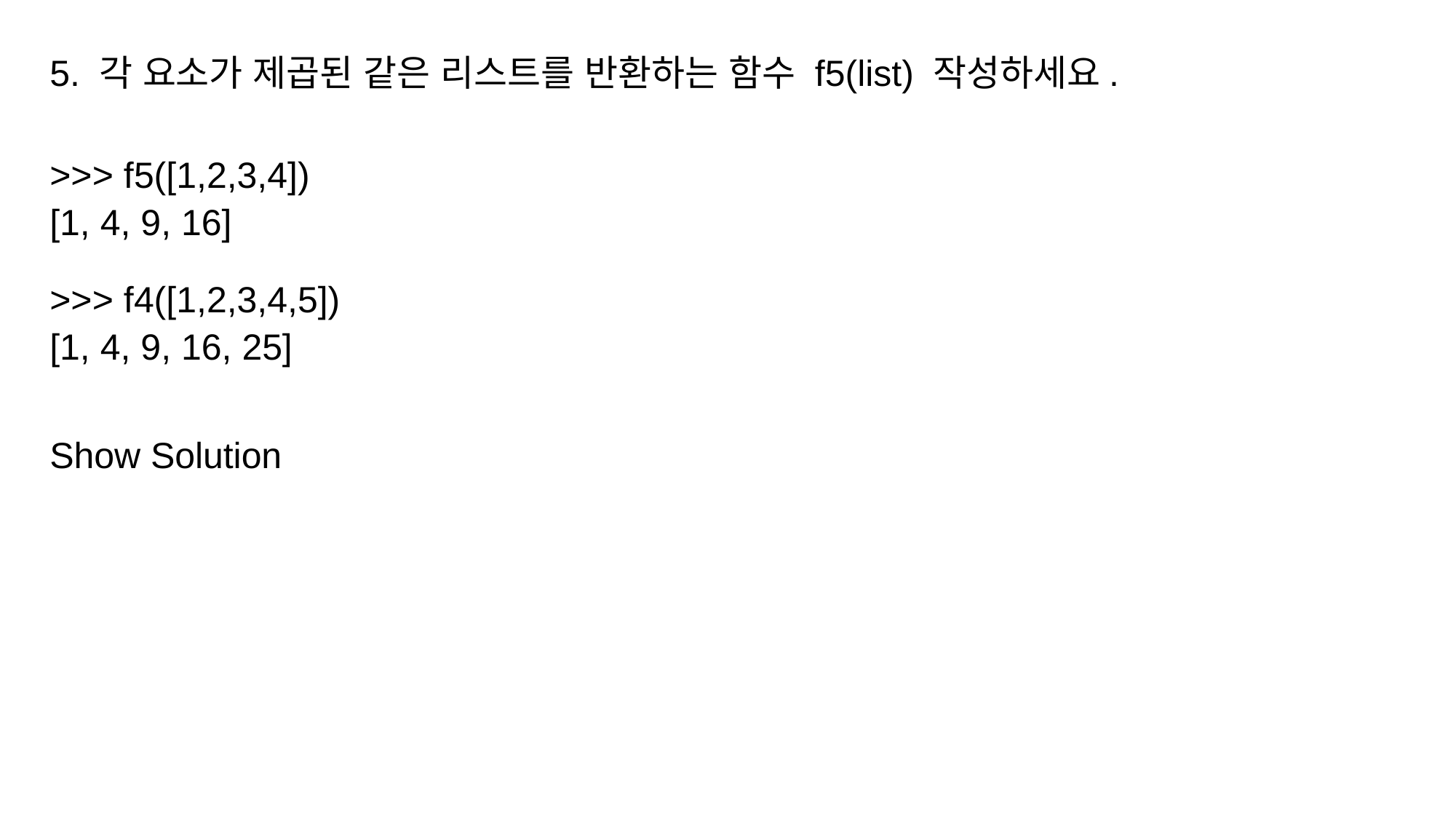

5. 각 요소가 제곱된 같은 리스트를 반환하는 함수 f5(list) 작성하세요.

>>> f5([1,2,3,4])
[1, 4, 9, 16]

>>> f4([1,2,3,4,5])
[1, 4, 9, 16, 25]

Show Solution